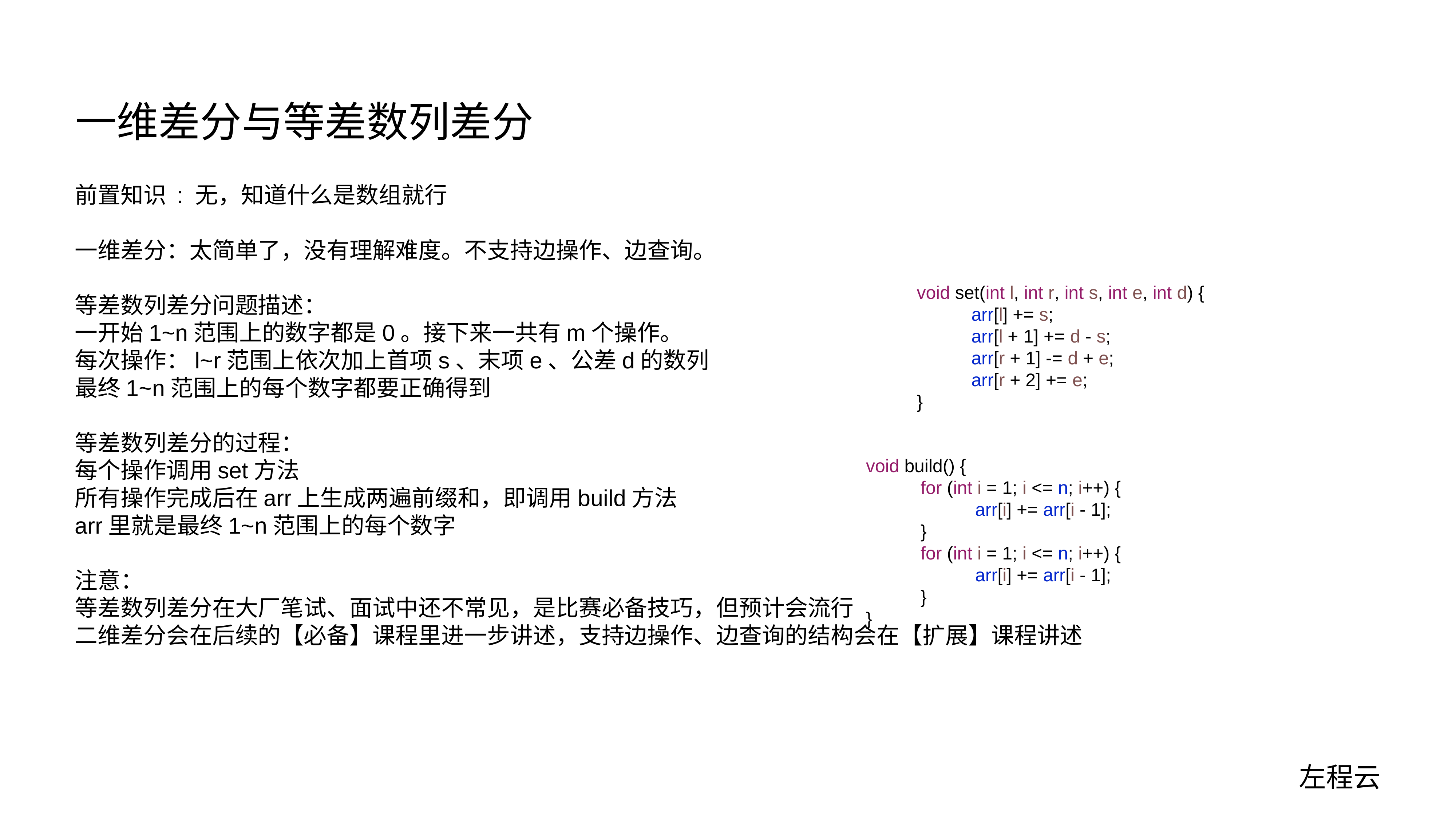

# 一维差分与等差数列差分
前置知识 : 无，知道什么是数组就行

一维差分：太简单了，没有理解难度。不支持边操作、边查询。

等差数列差分问题描述：
一开始1~n范围上的数字都是0。接下来一共有m个操作。
每次操作：l~r范围上依次加上首项s、末项e、公差d的数列
最终1~n范围上的每个数字都要正确得到

等差数列差分的过程：
每个操作调用set方法
所有操作完成后在arr上生成两遍前缀和，即调用build方法
arr里就是最终1~n范围上的每个数字

注意：
等差数列差分在大厂笔试、面试中还不常见，是比赛必备技巧，但预计会流行
二维差分会在后续的【必备】课程里进一步讲述，支持边操作、边查询的结构会在【扩展】课程讲述
	void set(int l, int r, int s, int e, int d) {
		arr[l] += s;
		arr[l + 1] += d - s;
		arr[r + 1] -= d + e;
		arr[r + 2] += e;
	}
	void build() {
		for (int i = 1; i <= n; i++) {
			arr[i] += arr[i - 1];
		}
		for (int i = 1; i <= n; i++) {
			arr[i] += arr[i - 1];
		}
	}
左程云